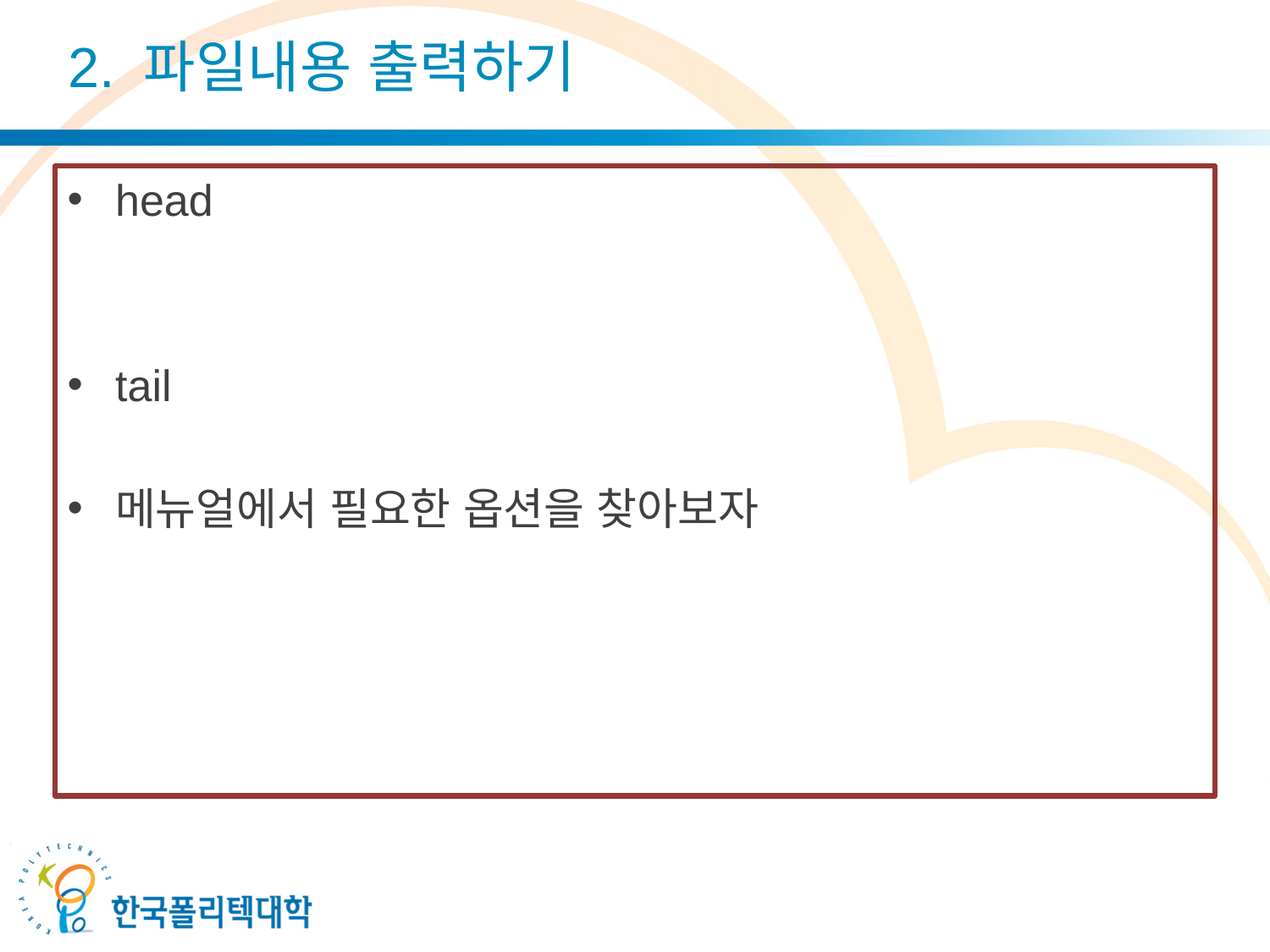

# 2. 파일내용 출력하기
head

tail

메뉴얼에서 필요한 옵션을 찾아보자